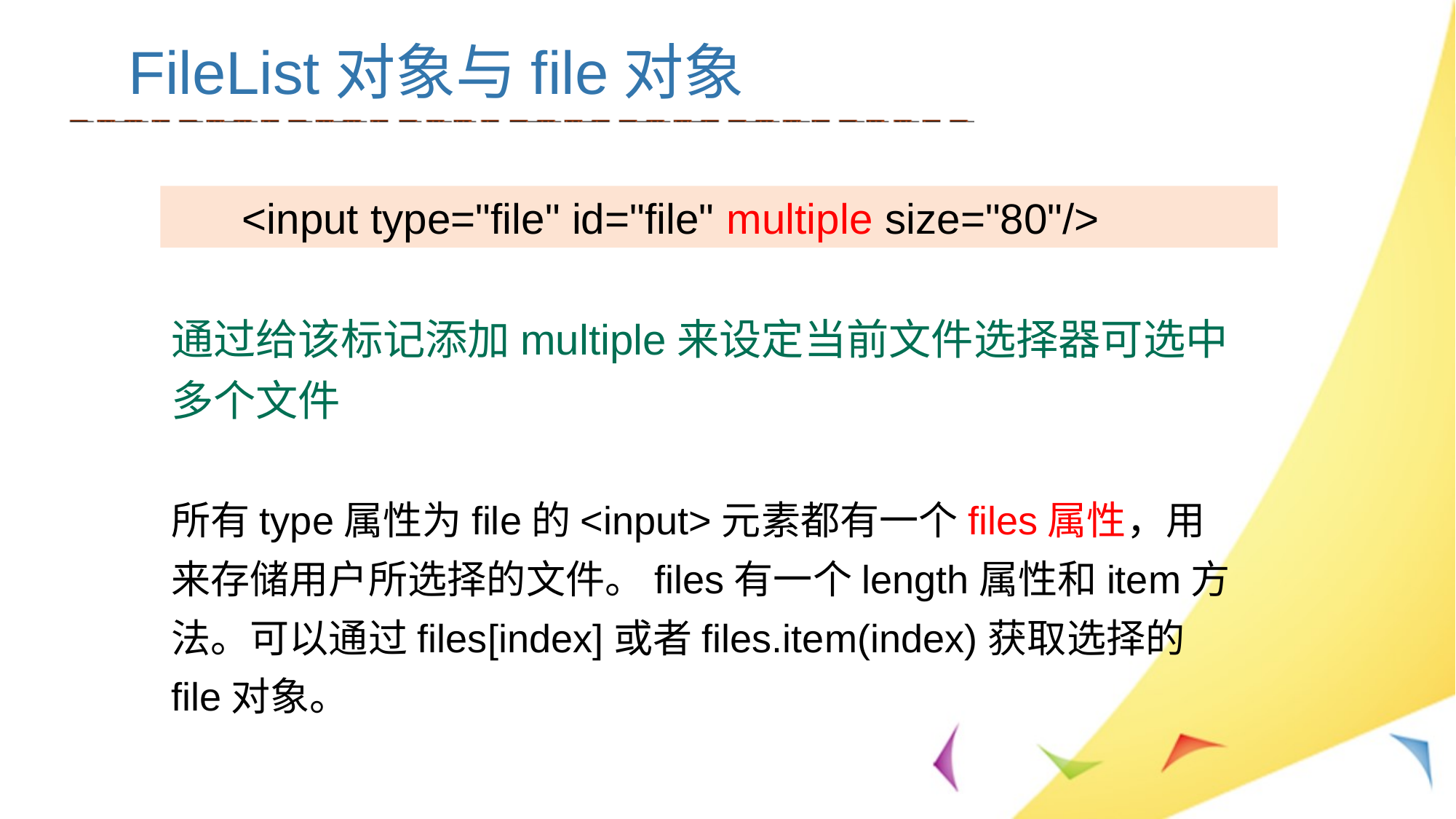

FileList对象与file对象
      <input type="file" id="file" multiple size="80"/>
通过给该标记添加multiple来设定当前文件选择器可选中多个文件
所有type属性为file的<input>元素都有一个files属性，用来存储用户所选择的文件。files有一个length属性和item方法。可以通过files[index]或者files.item(index)获取选择的file对象。